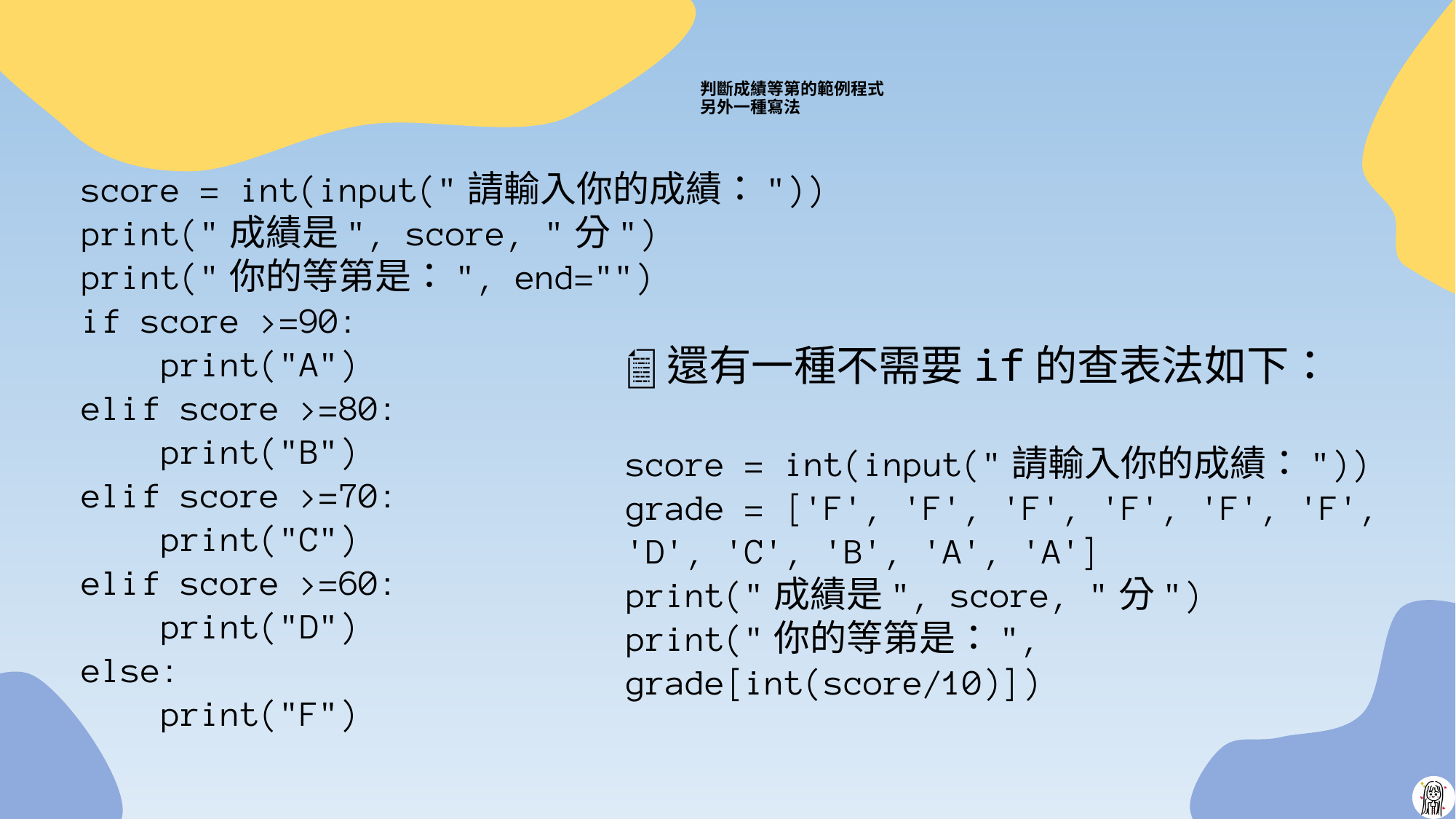

# 判斷成績等第的範例程式 另外一種寫法
score = int(input("請輸入你的成績："))
print("成績是", score, "分")
print("你的等第是：", end="")
if score >=90:
    print("A")
elif score >=80:
    print("B")
elif score >=70:
    print("C")
elif score >=60:
    print("D")
else:
    print("F")
📄還有一種不需要if的查表法如下：

score = int(input("請輸入你的成績："))
grade = ['F', 'F', 'F', 'F', 'F', 'F', 'D', 'C', 'B', 'A', 'A']
print("成績是", score, "分")
print("你的等第是：", grade[int(score/10)])

43